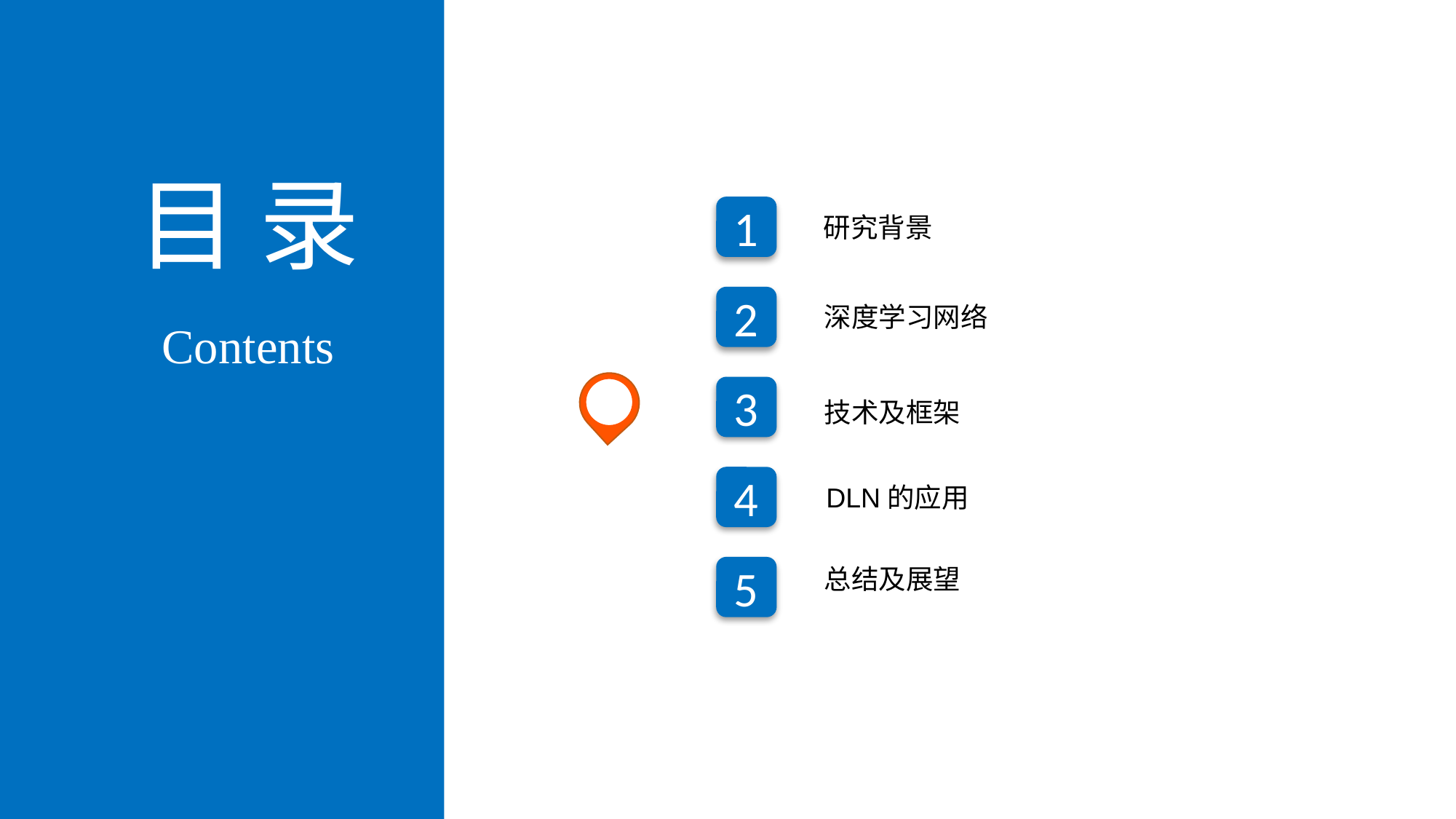

目 录
1
研究背景
2
深度学习网络
Contents

3
技术及框架
4
DLN的应用
总结及展望
5